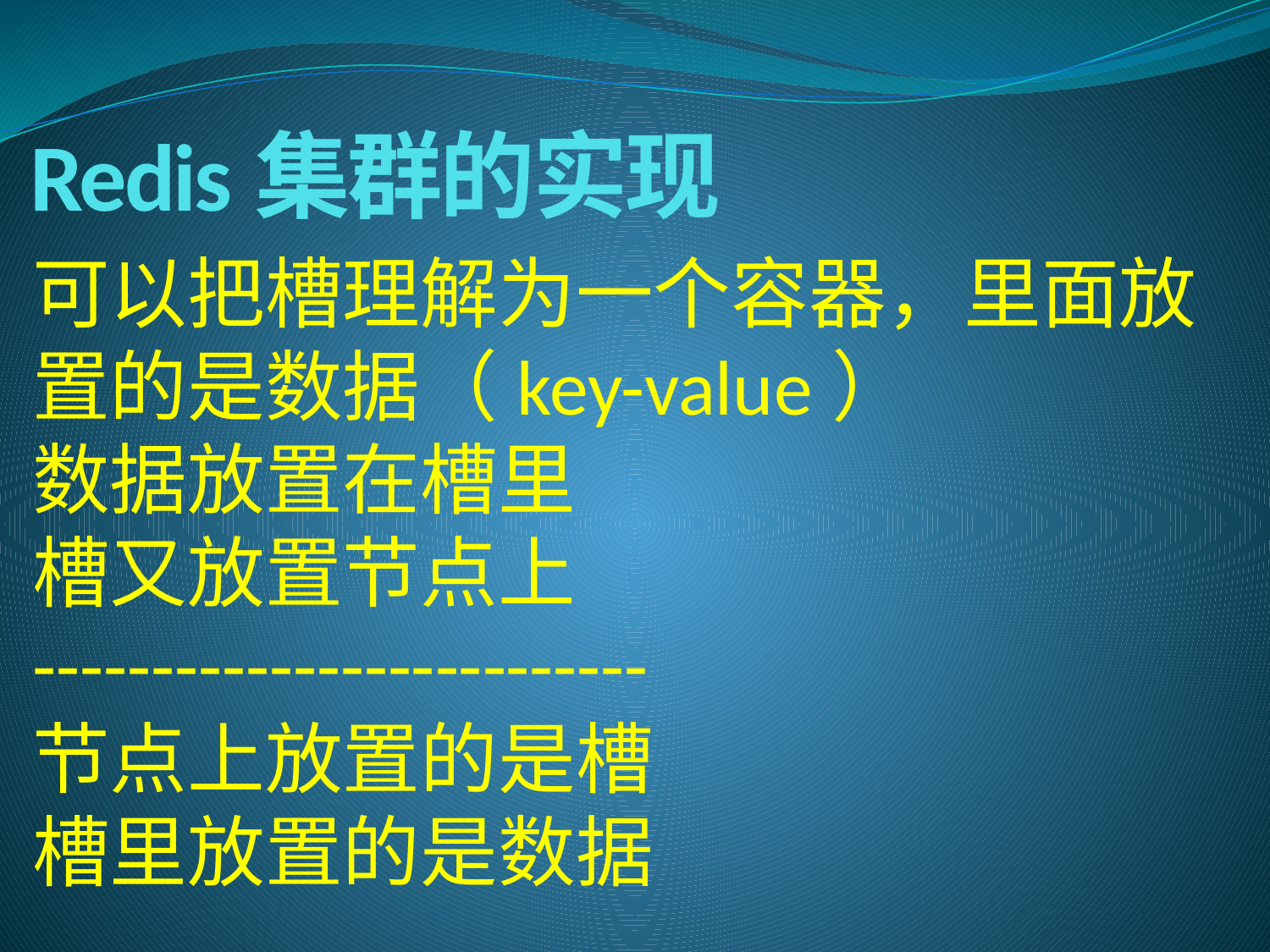

# Redis集群的实现
可以把槽理解为一个容器，里面放置的是数据（key-value）
数据放置在槽里
槽又放置节点上
--------------------------
节点上放置的是槽
槽里放置的是数据